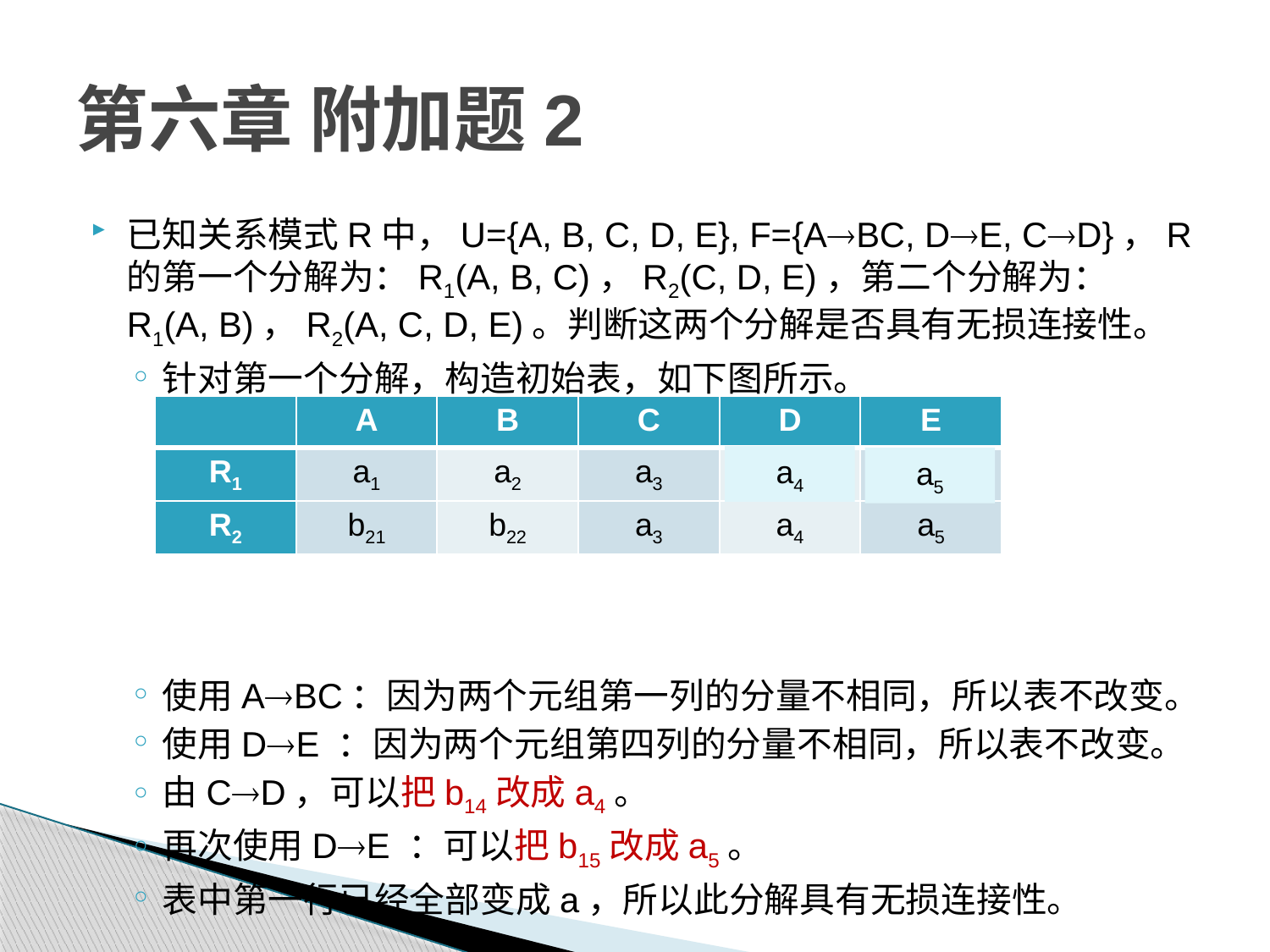

# 第六章 附加题2
已知关系模式R中，U={A, B, C, D, E}, F={A→BC, D→E, C→D}，R的第一个分解为：R1(A, B, C)，R2(C, D, E)，第二个分解为：R1(A, B)，R2(A, C, D, E)。判断这两个分解是否具有无损连接性。
针对第一个分解，构造初始表，如下图所示。

使用A→BC：因为两个元组第一列的分量不相同，所以表不改变。
使用D→E ：因为两个元组第四列的分量不相同，所以表不改变。
由C→D，可以把b14改成a4。
再次使用D→E ：可以把b15改成a5。
表中第一行已经全部变成a，所以此分解具有无损连接性。
|  | A | B | C | D | E |
| --- | --- | --- | --- | --- | --- |
| R1 | a1 | a2 | a3 | b14 | b15 |
| R2 | b21 | b22 | a3 | a4 | a5 |
a4
a5